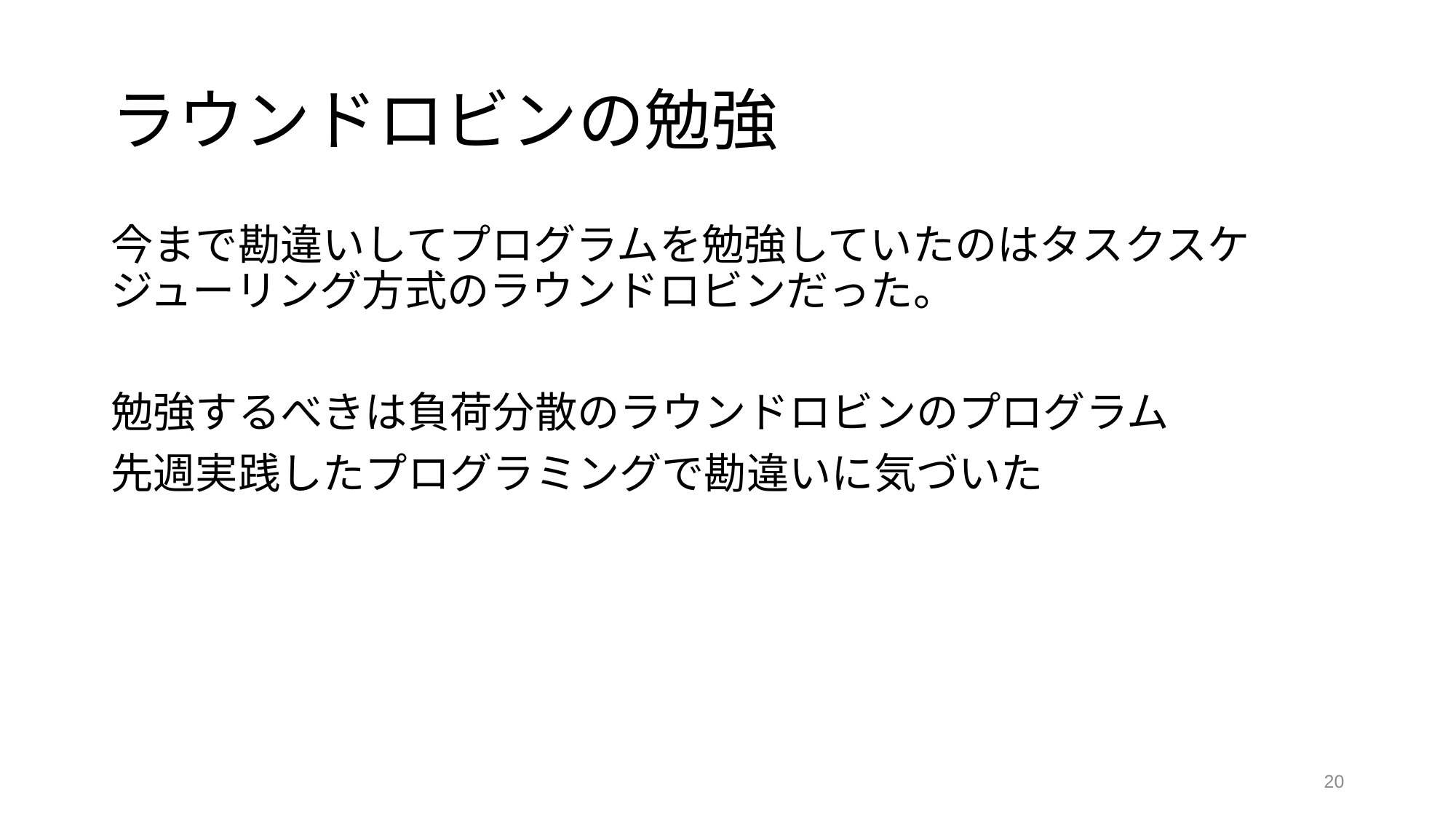

# ラウンドロビンの勉強
今まで勘違いしてプログラムを勉強していたのはタスクスケジューリング方式のラウンドロビンだった。

勉強するべきは負荷分散のラウンドロビンのプログラム
先週実践したプログラミングで勘違いに気づいた
20